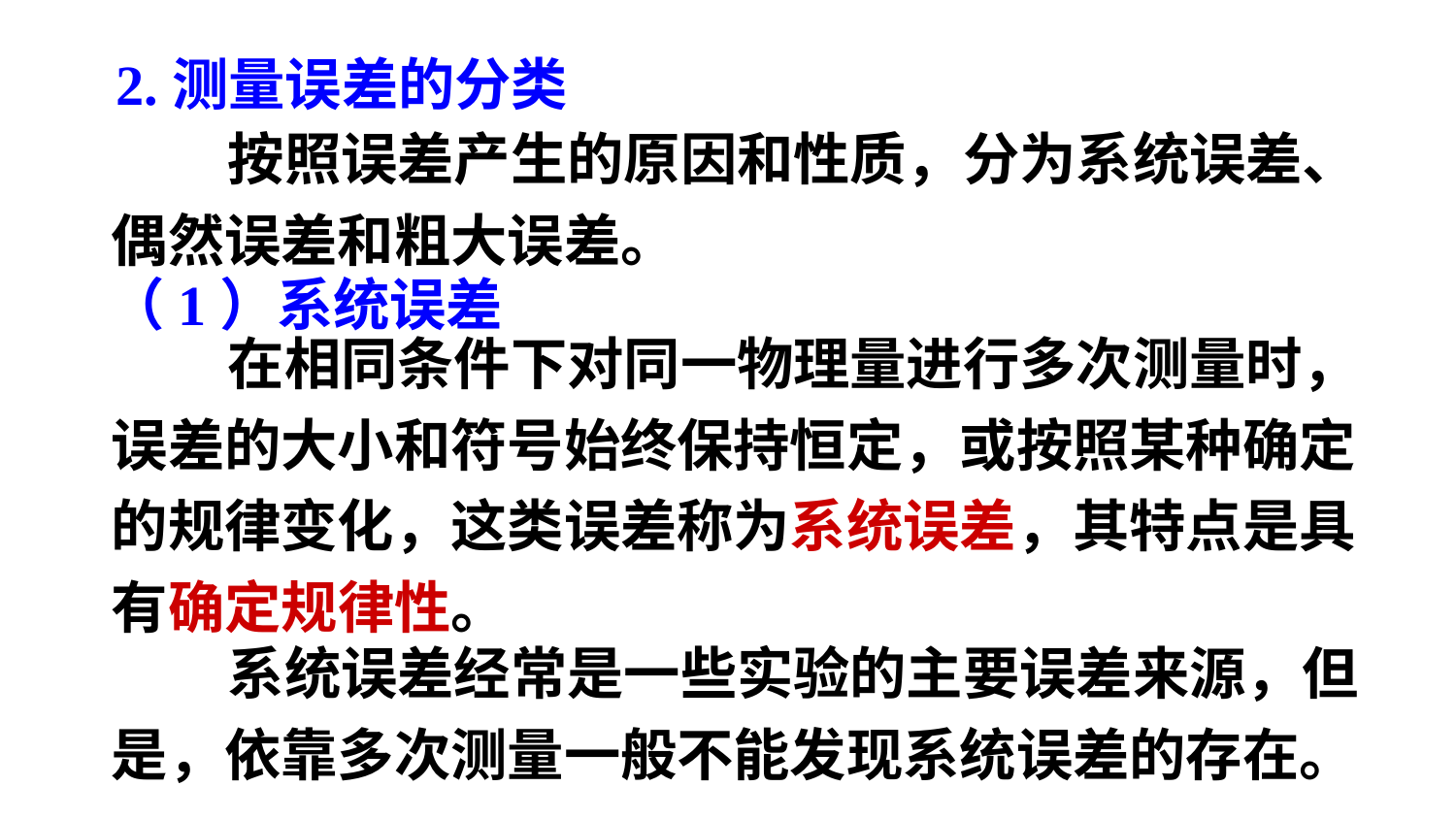

2.测量误差的分类
        按照误差产生的原因和性质，分为系统误差、偶然误差和粗大误差。
（1）系统误差
        在相同条件下对同一物理量进行多次测量时，误差的大小和符号始终保持恒定，或按照某种确定的规律变化，这类误差称为系统误差，其特点是具有确定规律性。
        系统误差经常是一些实验的主要误差来源，但是，依靠多次测量一般不能发现系统误差的存在。
9